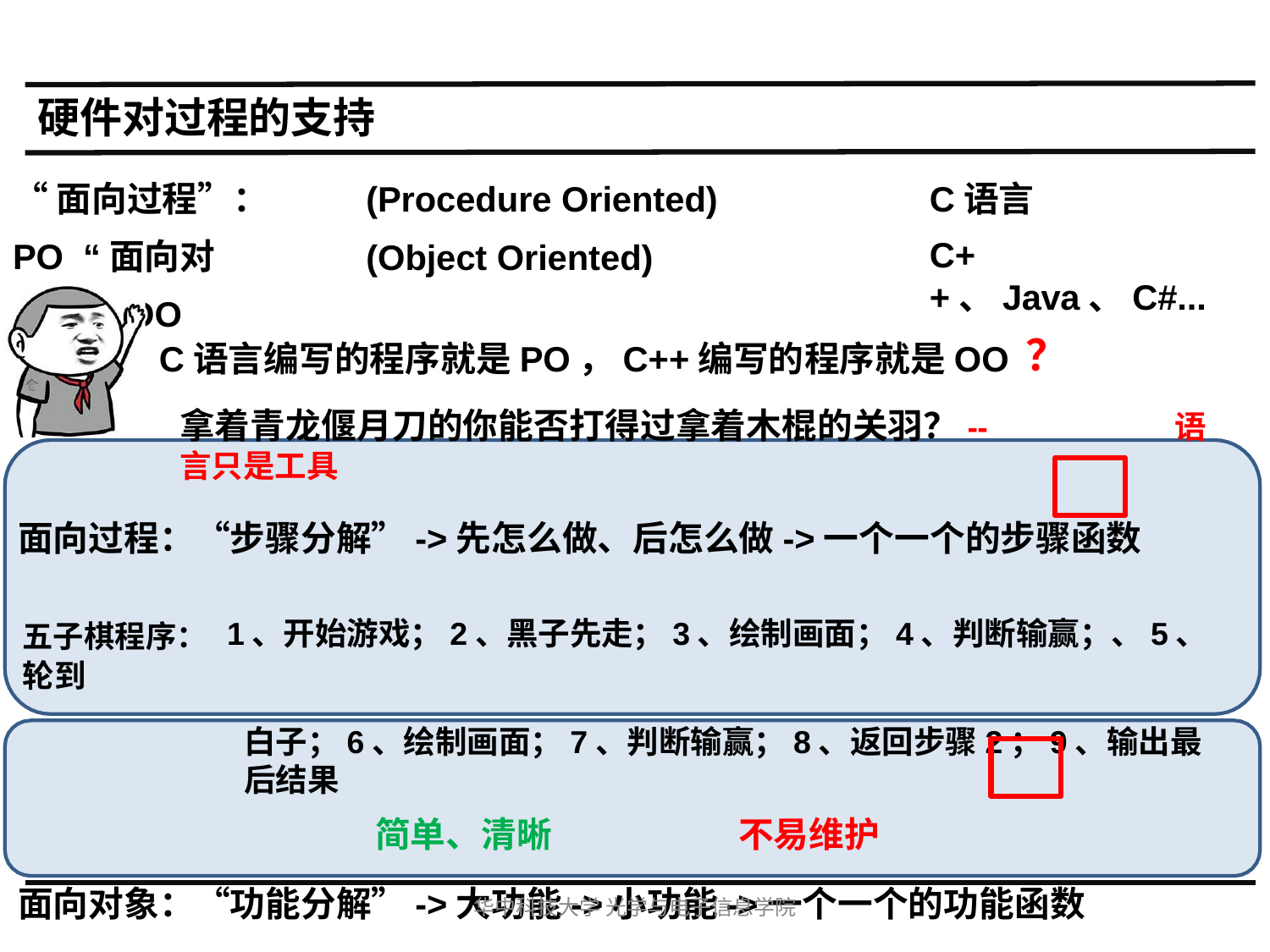

# 硬件对过程的支持

(Procedure Oriented)
(Object Oriented)
“面向过程”：PO  “面向对象”：OO
C语言
C++、Java、C#...
C语言编写的程序就是PO，C++编写的程序就是OO	？
拿着青龙偃月刀的你能否打得过拿着木棍的关羽？--	语言只是工具

面向过程：“步骤分解”->先怎么做、后怎么做->一个一个的步骤函数
五子棋程序： 1、开始游戏；2、黑子先走；3、绘制画面；4、判断输赢；、5、轮到
白子；6、绘制画面；7、判断输赢；8、返回步骤2；9、输出最后结果
简单、清晰	不易维护

面向对象：“功能分解”->大功能->小功能->一个一个的功能函数
A、玩家对象接受输入；B、棋盘对象绘制画面；C、规则对象判别输赢；

华中科技大学光学与电子信息学院